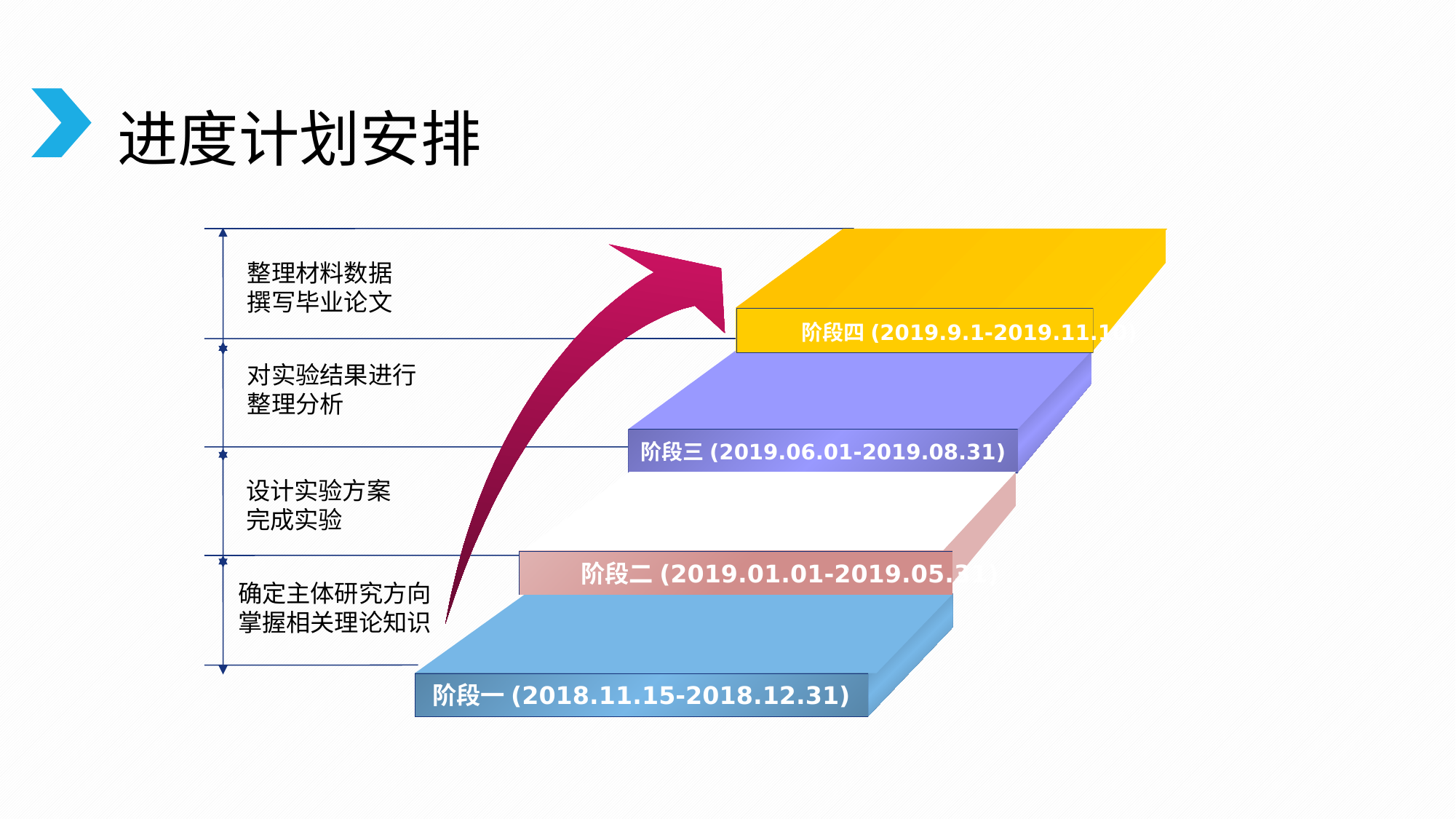

进度计划安排

	阶段四(2019.9.1-2019.11.10)

阶段三(2019.06.01-2019.08.31)

	阶段二(2019.01.01-2019.05.31)

阶段一(2018.11.15-2018.12.31)
整理材料数据
撰写毕业论文

对实验结果进行
整理分析

设计实验方案
完成实验

确定主体研究方向掌握相关理论知识